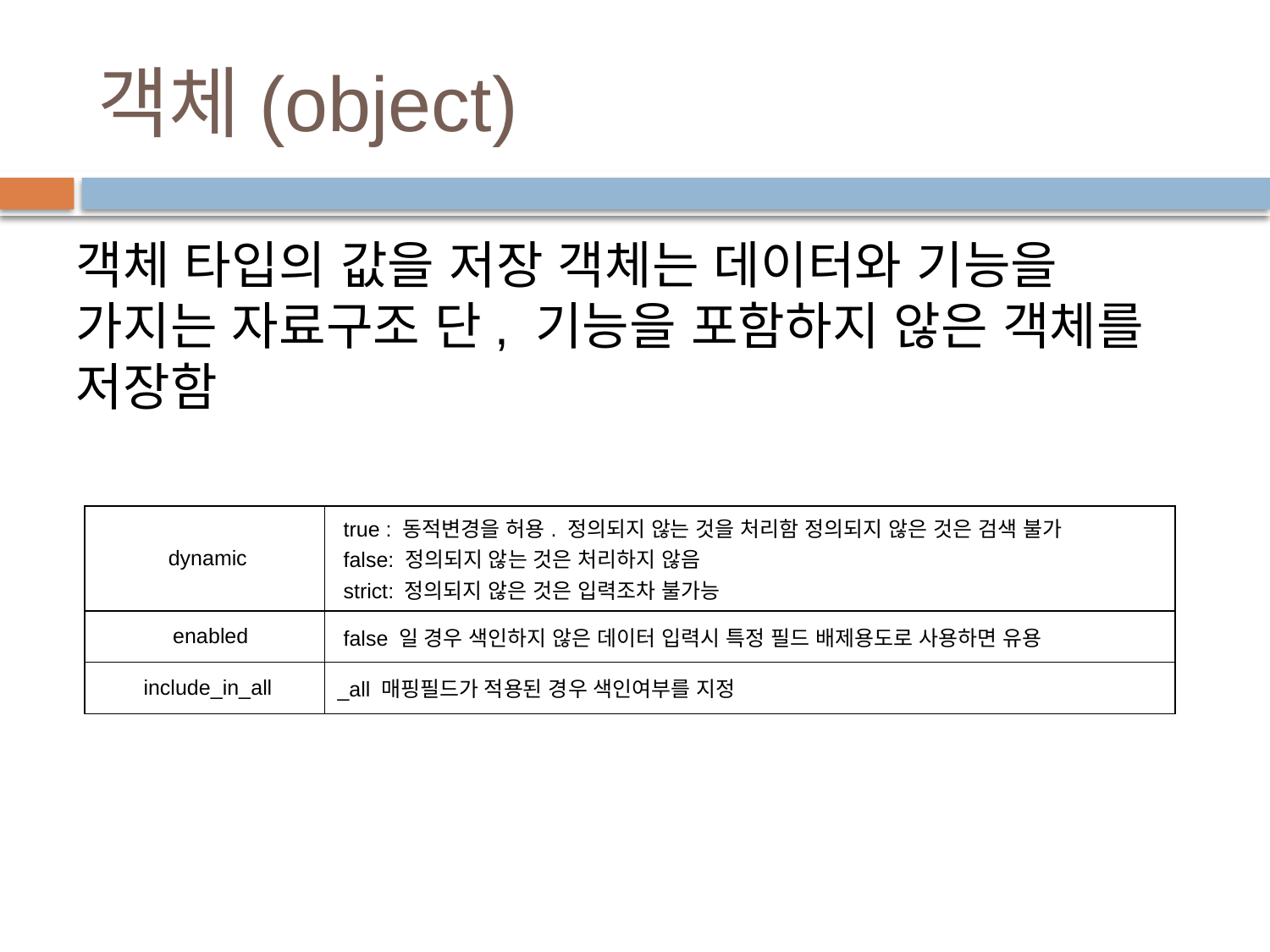

# 객체(object)
객체 타입의 값을 저장 객체는 데이터와 기능을 가지는 자료구조 단, 기능을 포함하지 않은 객체를 저장함
| dynamic | true : 동적변경을 허용. 정의되지 않는 것을 처리함 정의되지 않은 것은 검색 불가 false: 정의되지 않는 것은 처리하지 않음 strict: 정의되지 않은 것은 입력조차 불가능 |
| --- | --- |
| enabled | false 일 경우 색인하지 않은 데이터 입력시 특정 필드 배제용도로 사용하면 유용 |
| include\_in\_all | \_all 매핑필드가 적용된 경우 색인여부를 지정 |